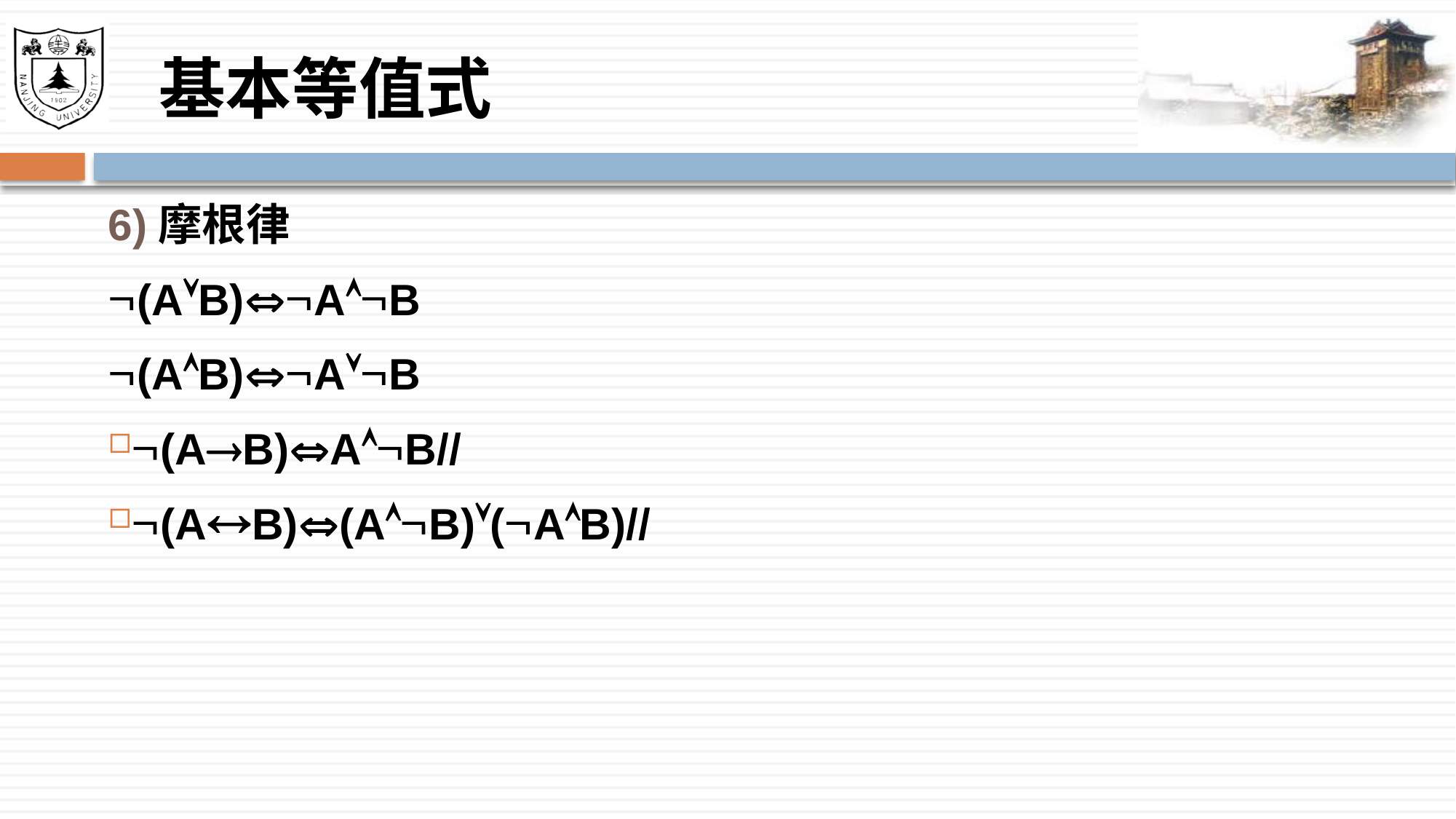

# 基本等值式
6)摩根律
¬(A∨B)⇔¬A∧¬B
¬(A∧B)⇔¬A∨¬B
¬(A→B)⇔A∧¬B//
¬(A↔B)⇔(A∧¬B)∨(¬A∧B)//